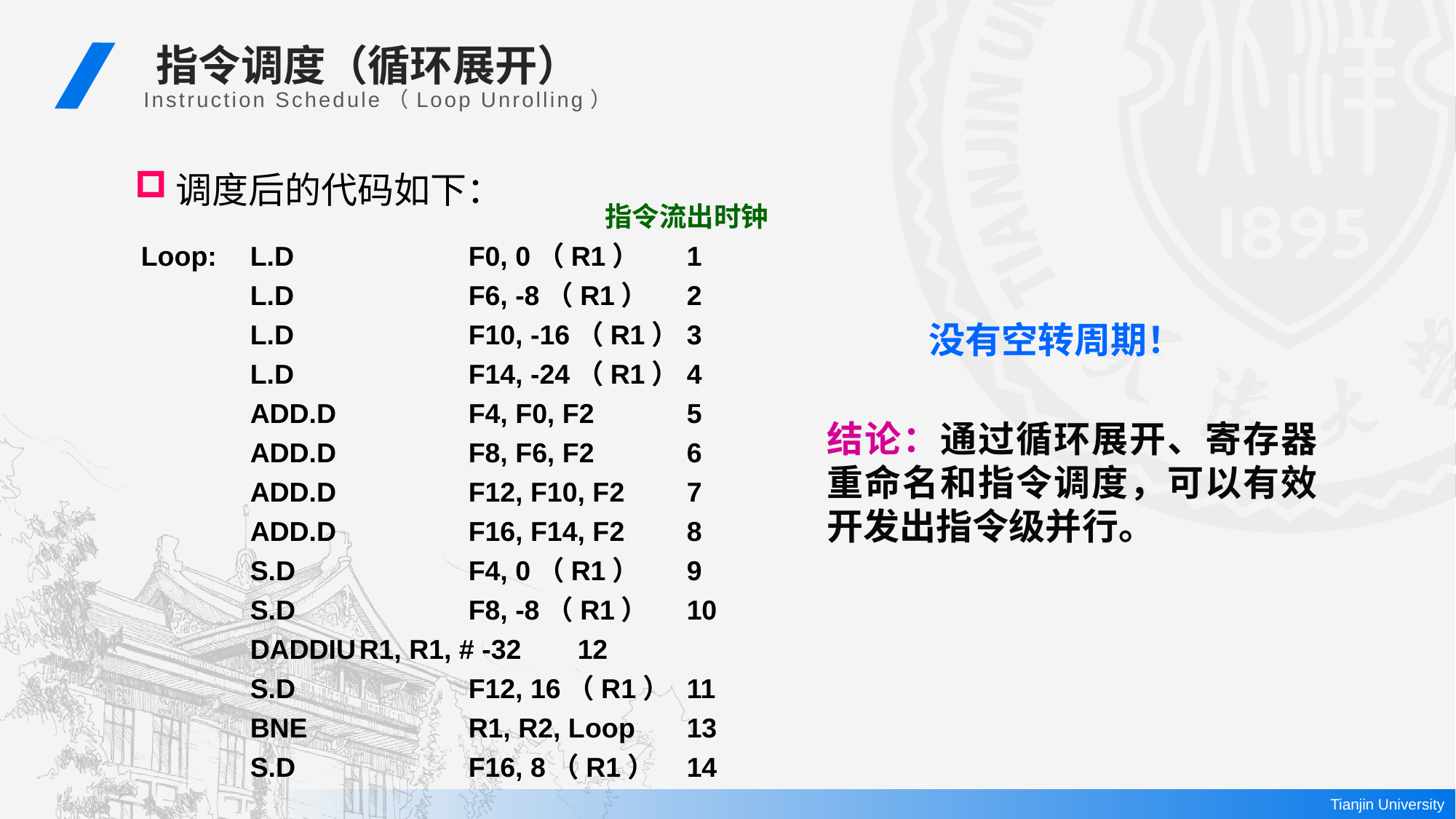

指令调度（循环展开）
   Instruction Schedule（Loop Unrolling）
调度后的代码如下：
			                     指令流出时钟
Loop:	L.D		F0, 0（R1）	1
	L.D		F6, -8（R1）	2
	L.D		F10, -16（R1）	3
	L.D		F14, -24（R1）	4
	ADD.D		F4, F0, F2	5
	ADD.D		F8, F6, F2	6
	ADD.D		F12, F10, F2	7
	ADD.D		F16, F14, F2	8
	S.D		F4, 0（R1）	9
	S.D		F8, -8（R1）	10
	DADDIU	R1, R1, # -32	12
	S.D		F12, 16（R1）	11
	BNE		R1, R2, Loop	13
	S.D		F16, 8（R1）	14
没有空转周期！
结论：通过循环展开、寄存器重命名和指令调度，可以有效开发出指令级并行。